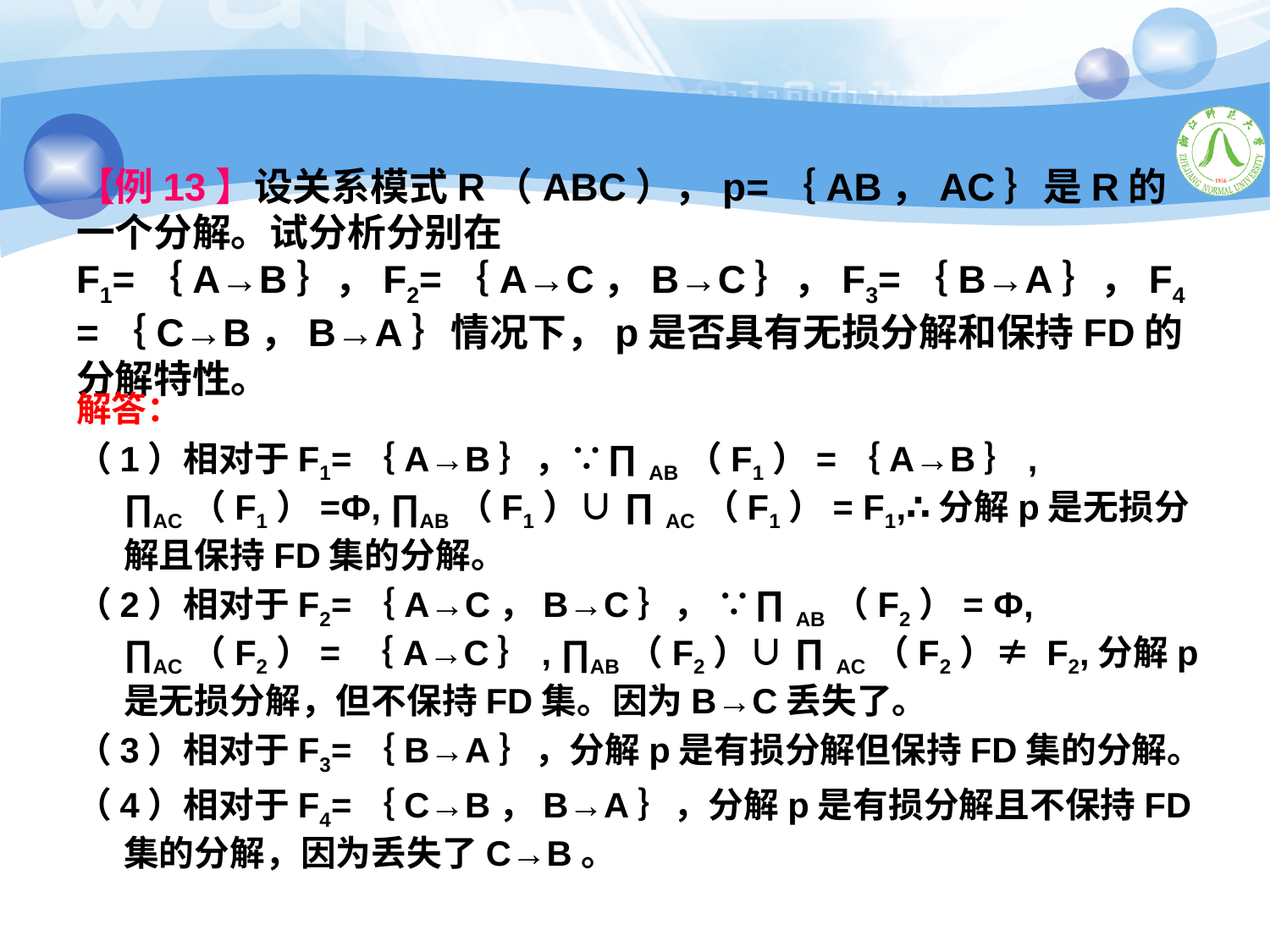

# 【例13】设关系模式R（ABC），p=｛AB，AC｝是R的一个分解。试分析分别在F1=｛A→B｝，F2=｛A→C，B→C｝，F3=｛B→A｝，F4=｛C→B，B→A｝情况下，p是否具有无损分解和保持FD的分解特性。
解答：
（1）相对于F1=｛A→B｝，∵∏AB（F1）=｛A→B｝, ∏AC（F1）=Ф, ∏AB（F1）∪ ∏AC（F1）= F1,∴分解p是无损分解且保持FD集的分解。
（2）相对于F2=｛A→C，B→C｝， ∵∏AB（F2）= Ф, ∏AC（F2）= ｛A→C｝, ∏AB（F2）∪ ∏AC（F2）≠ F2,分解p是无损分解，但不保持FD集。因为B→C丢失了。
（3）相对于F3=｛B→A｝，分解p是有损分解但保持FD集的分解。
（4）相对于F4=｛C→B，B→A｝，分解p是有损分解且不保持FD集的分解，因为丢失了C→B。